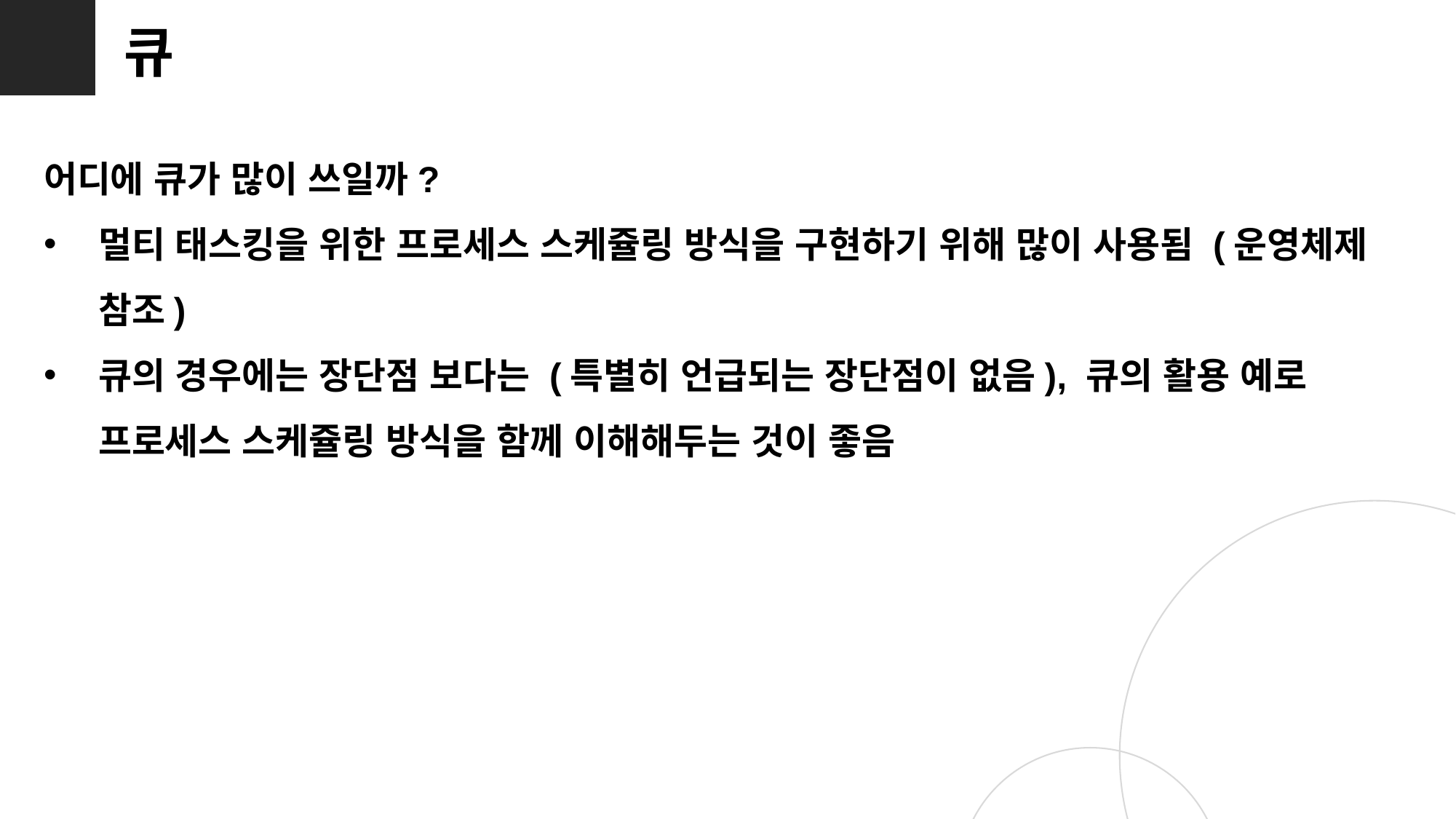

큐
어디에 큐가 많이 쓰일까?
멀티 태스킹을 위한 프로세스 스케쥴링 방식을 구현하기 위해 많이 사용됨 (운영체제 참조)
큐의 경우에는 장단점 보다는 (특별히 언급되는 장단점이 없음), 큐의 활용 예로 프로세스 스케쥴링 방식을 함께 이해해두는 것이 좋음